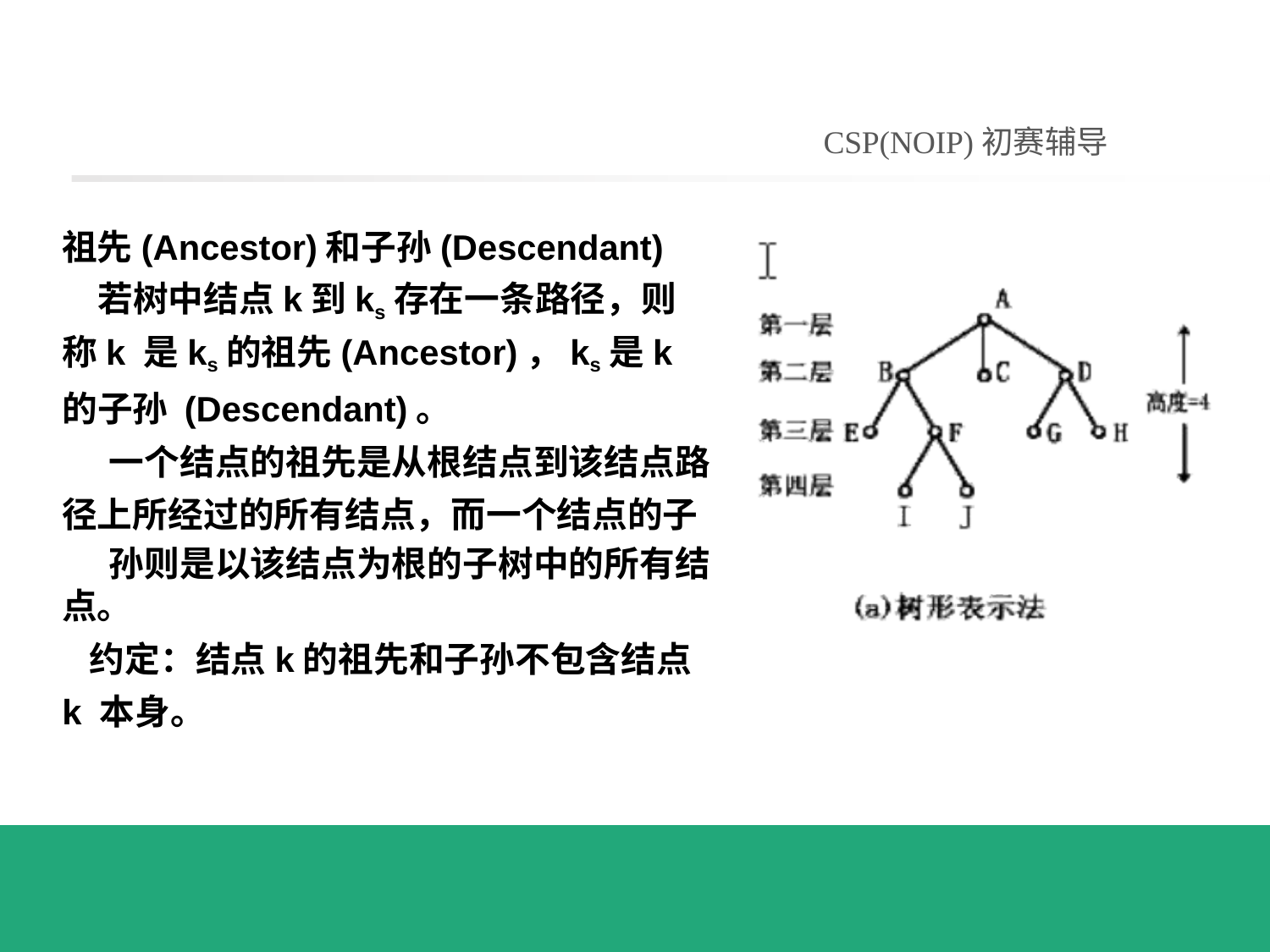

# CSP(NOIP)初赛辅导

祖先(Ancestor)和子孙(Descendant)
若树中结点k到ks存在一条路径，则称k 是ks的祖先(Ancestor)，ks是k的子孙 (Descendant)。
一个结点的祖先是从根结点到该结点路 径上所经过的所有结点，而一个结点的子
孙则是以该结点为根的子树中的所有结点。
约定：结点k的祖先和子孙不包含结点k 本身。